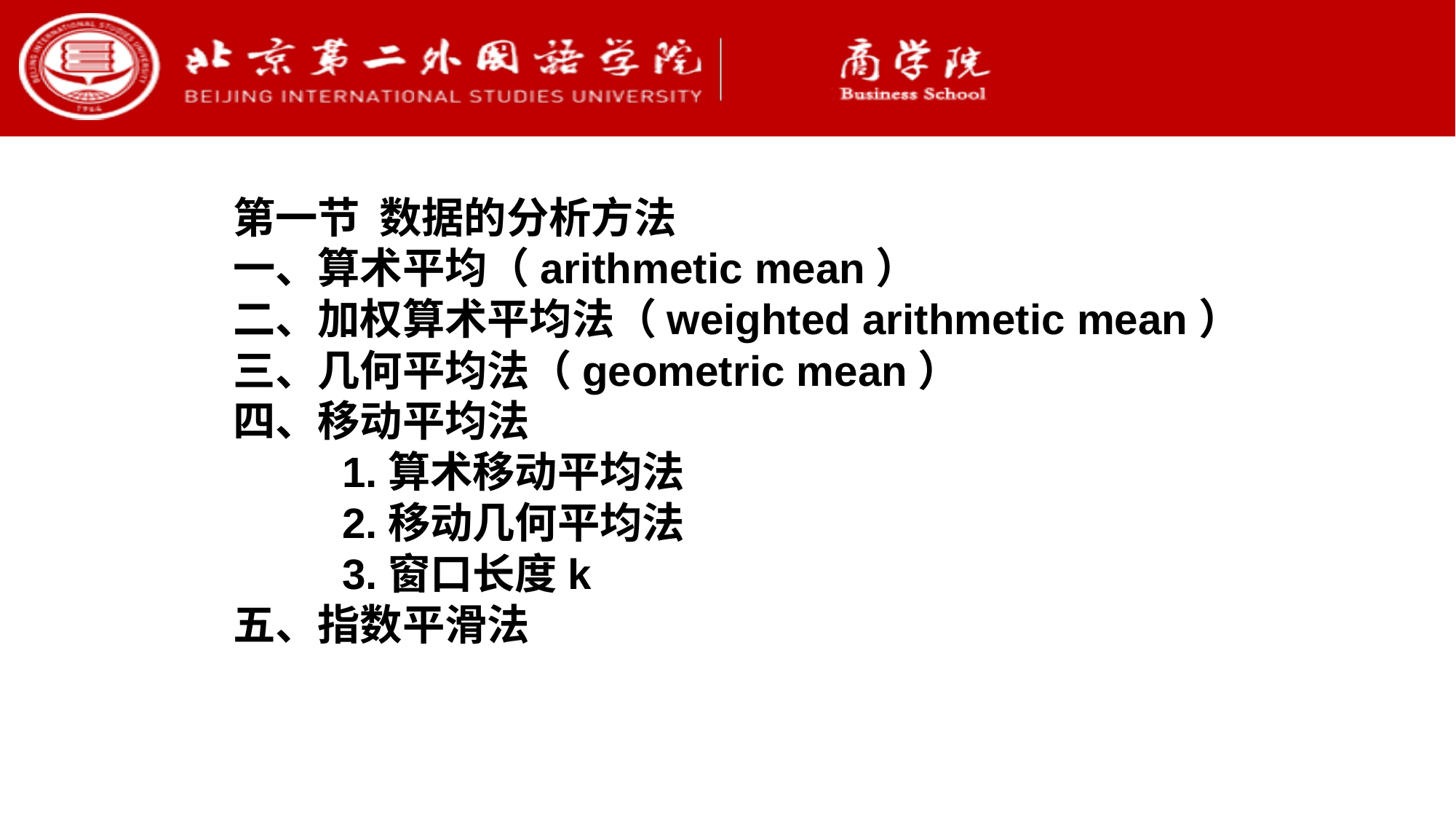

第一节  数据的分析方法
一、算术平均（arithmetic mean）
二、加权算术平均法（weighted arithmetic mean）
三、几何平均法（geometric mean）
四、移动平均法
	1.算术移动平均法
	2.移动几何平均法
	3.窗口长度k
五、指数平滑法